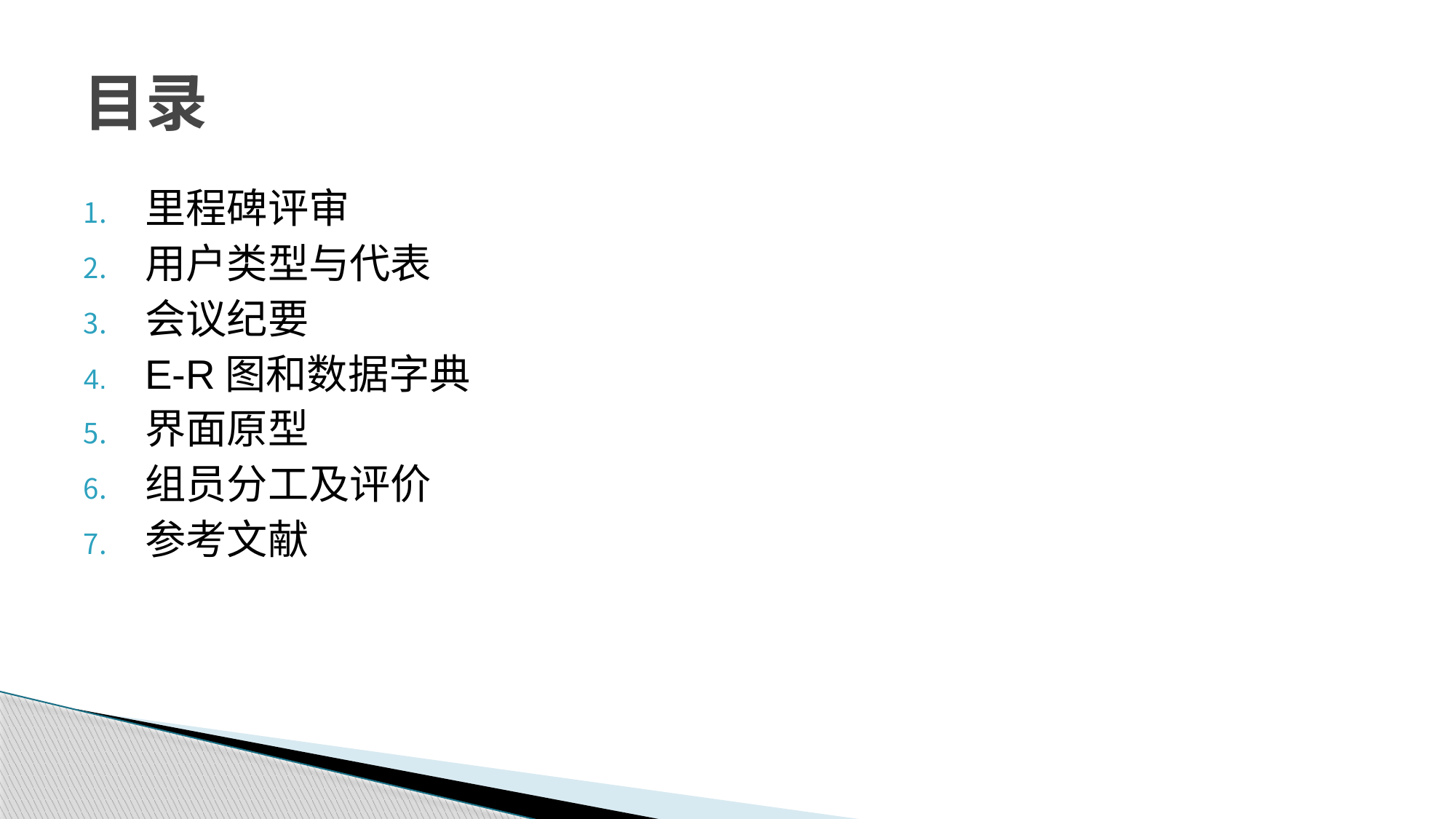

# 目录
里程碑评审
用户类型与代表
会议纪要
E-R图和数据字典
界面原型
组员分工及评价
参考文献